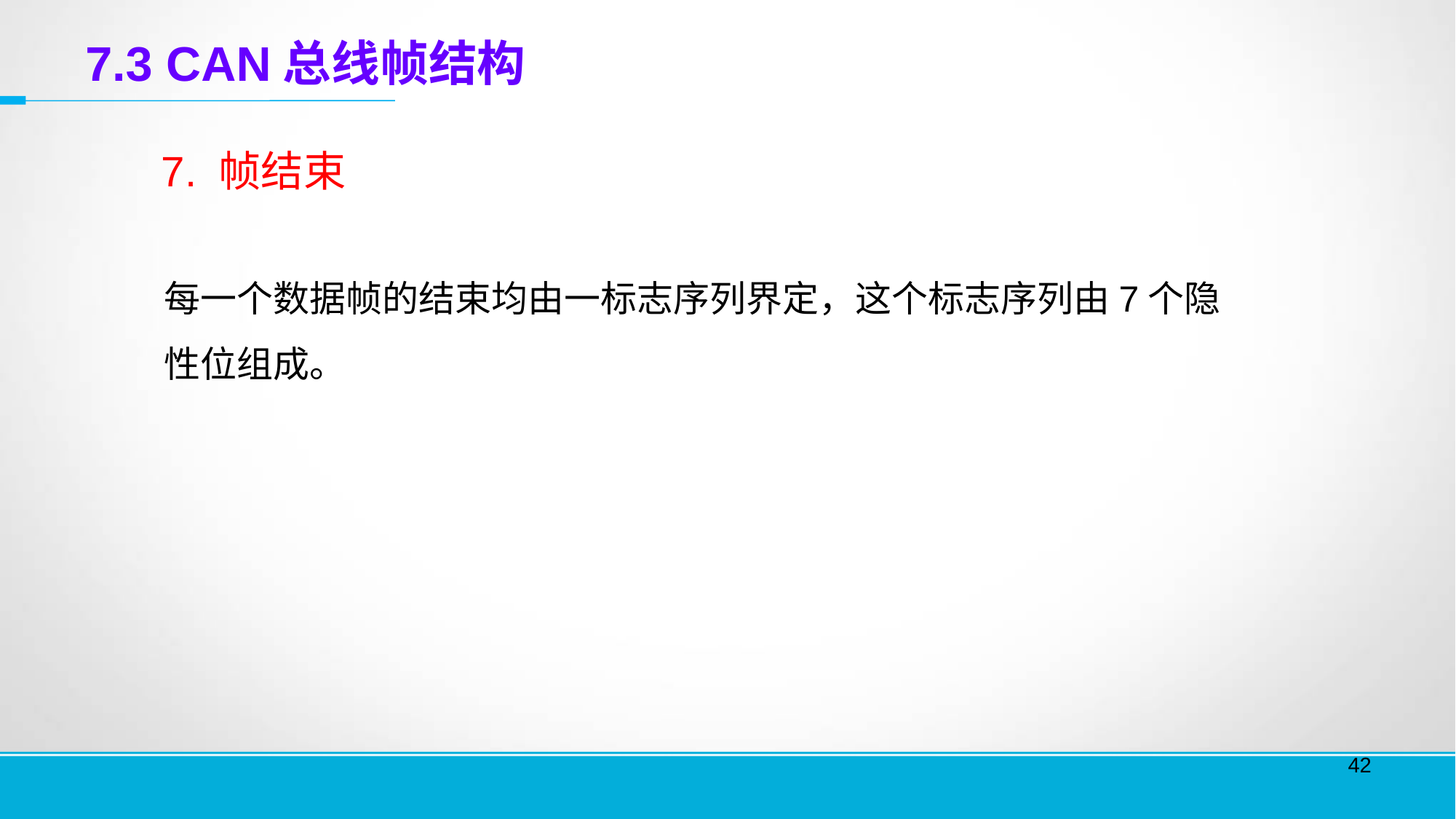

7.3 CAN总线帧结构
7. 帧结束
	每一个数据帧的结束均由一标志序列界定，这个标志序列由7个隐性位组成。
42